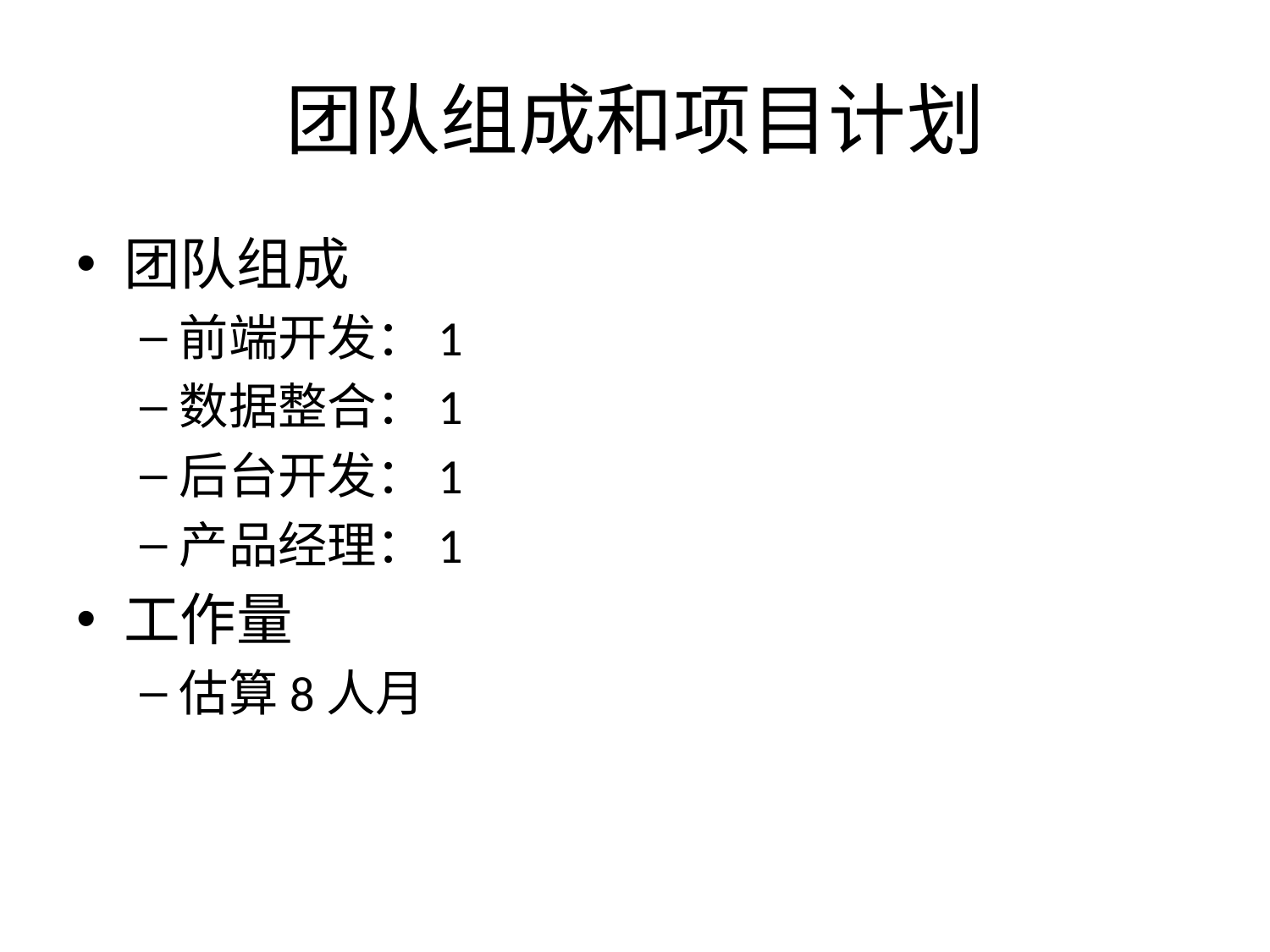

# 团队组成和项目计划
团队组成
前端开发：1
数据整合：1
后台开发：1
产品经理：1
工作量
估算8人月